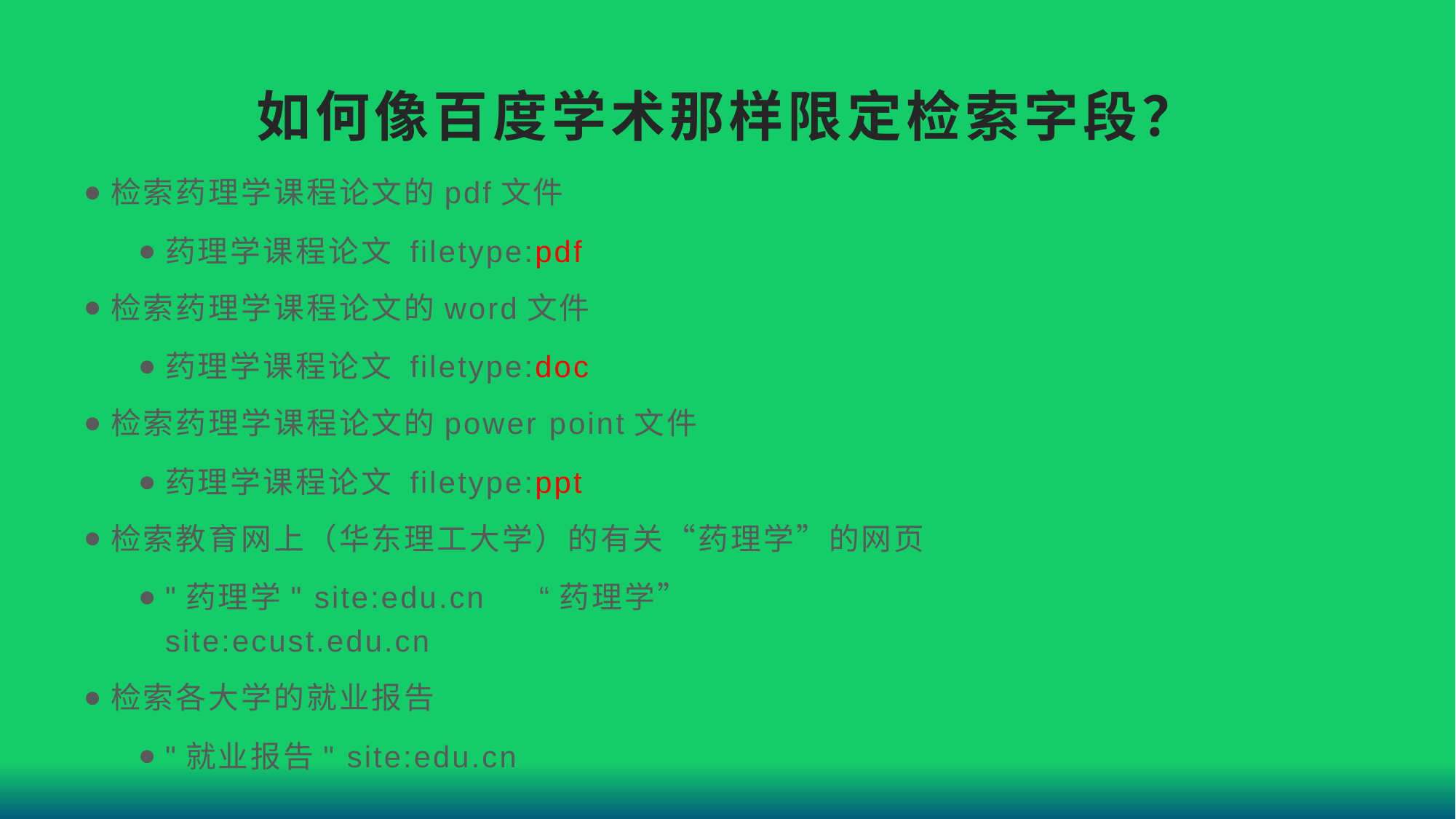

# 如何像百度学术那样限定检索字段？
检索药理学课程论文的pdf文件
药理学课程论文 filetype:pdf
检索药理学课程论文的word文件
药理学课程论文 filetype:doc
检索药理学课程论文的power point文件
药理学课程论文 filetype:ppt
检索教育网上（华东理工大学）的有关“药理学”的网页
"药理学" site:edu.cn     “药理学” site:ecust.edu.cn
检索各大学的就业报告
"就业报告" site:edu.cn